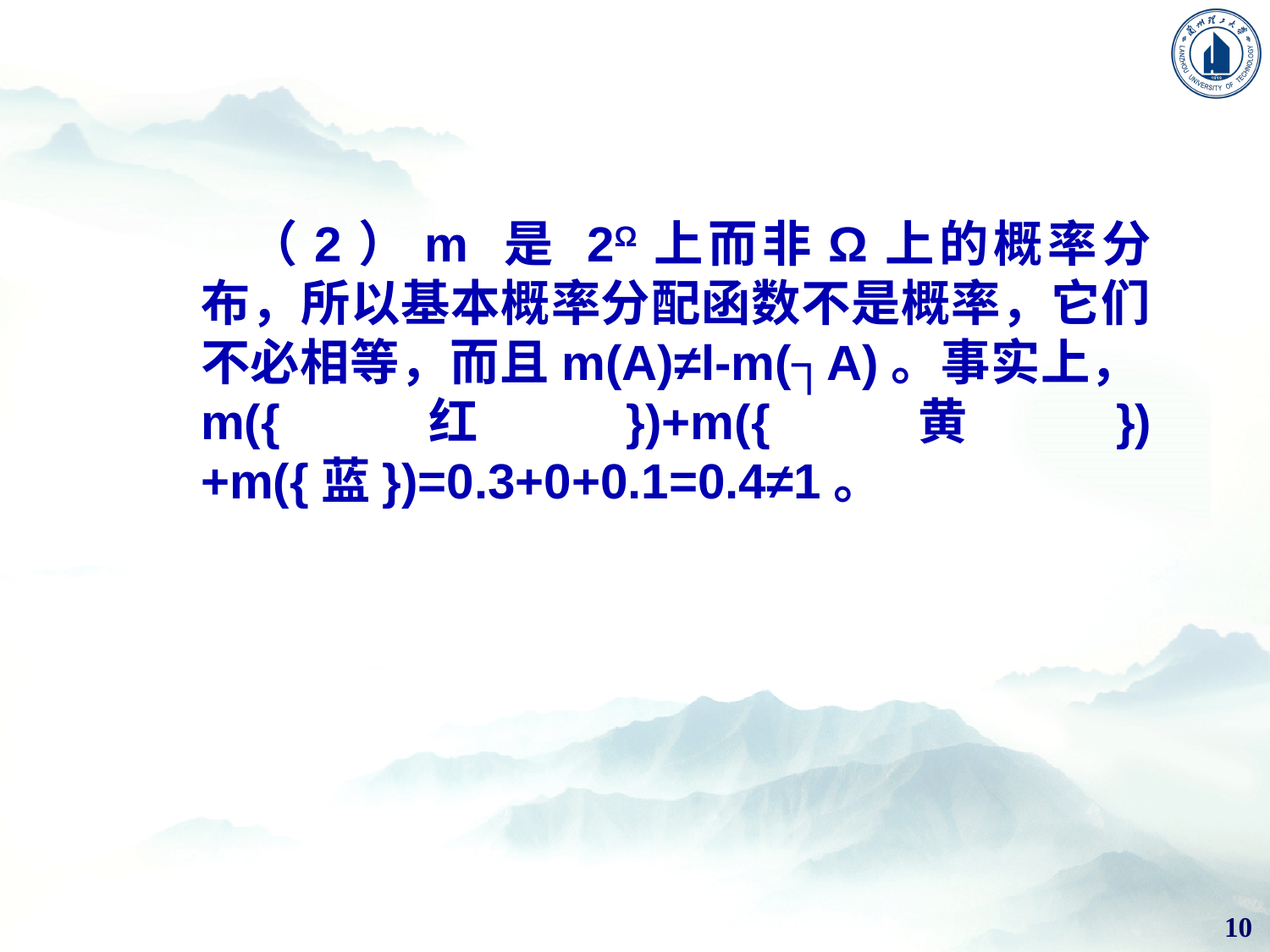

（2）m 是 2Ω上而非Ω上的概率分布，所以基本概率分配函数不是概率，它们不必相等，而且m(A)≠l-m(┐A)。事实上，m({红})+m({黄})+m({蓝})=0.3+0+0.1=0.4≠1。

10